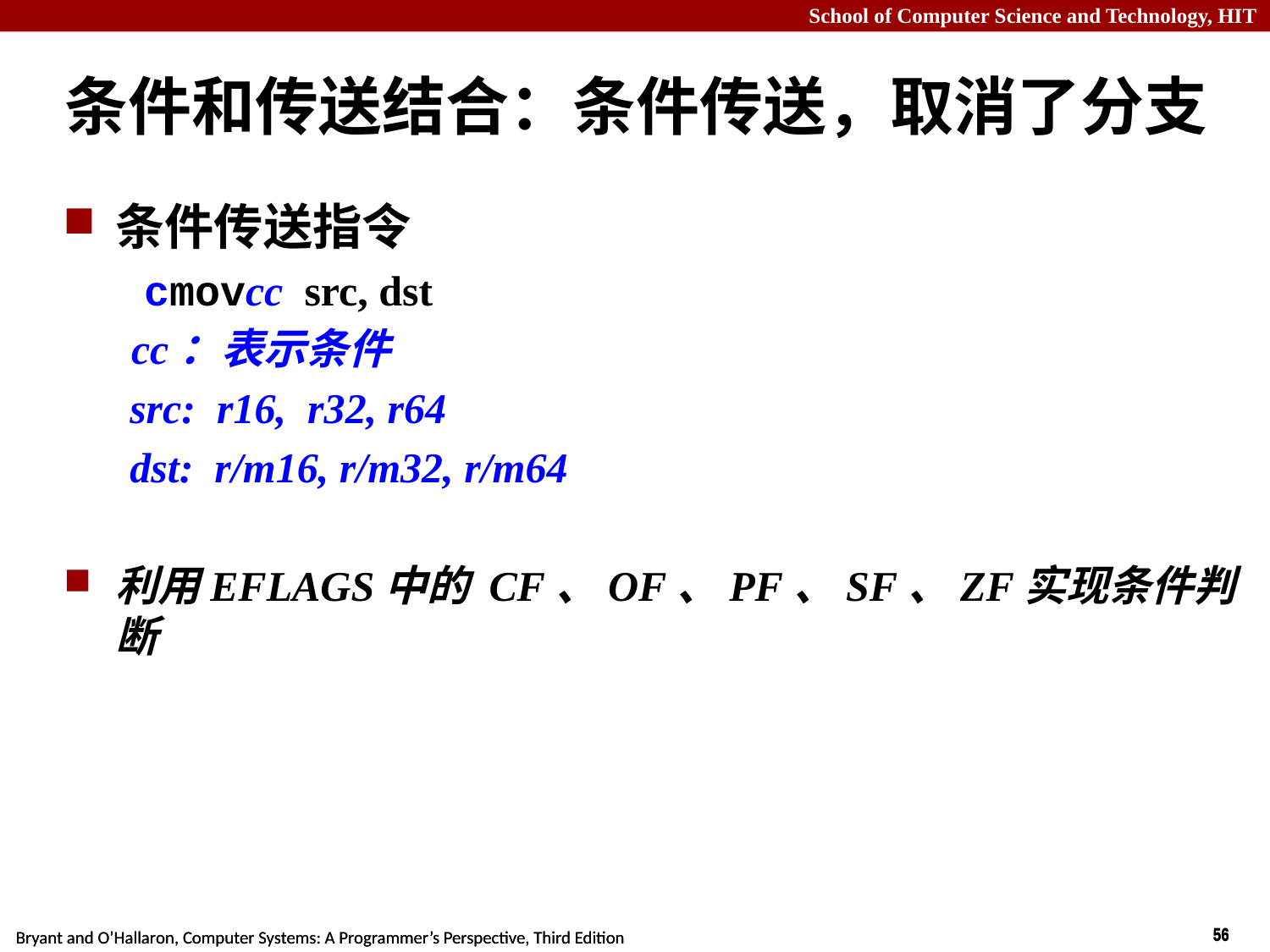

# 条件和传送结合：条件传送，取消了分支
条件传送指令
   cmovcc  src, dst
      cc：表示条件
src:  r16,  r32, r64
dst:  r/m16, r/m32, r/m64

利用EFLAGS中的 CF、OF、PF、SF、ZF实现条件判断